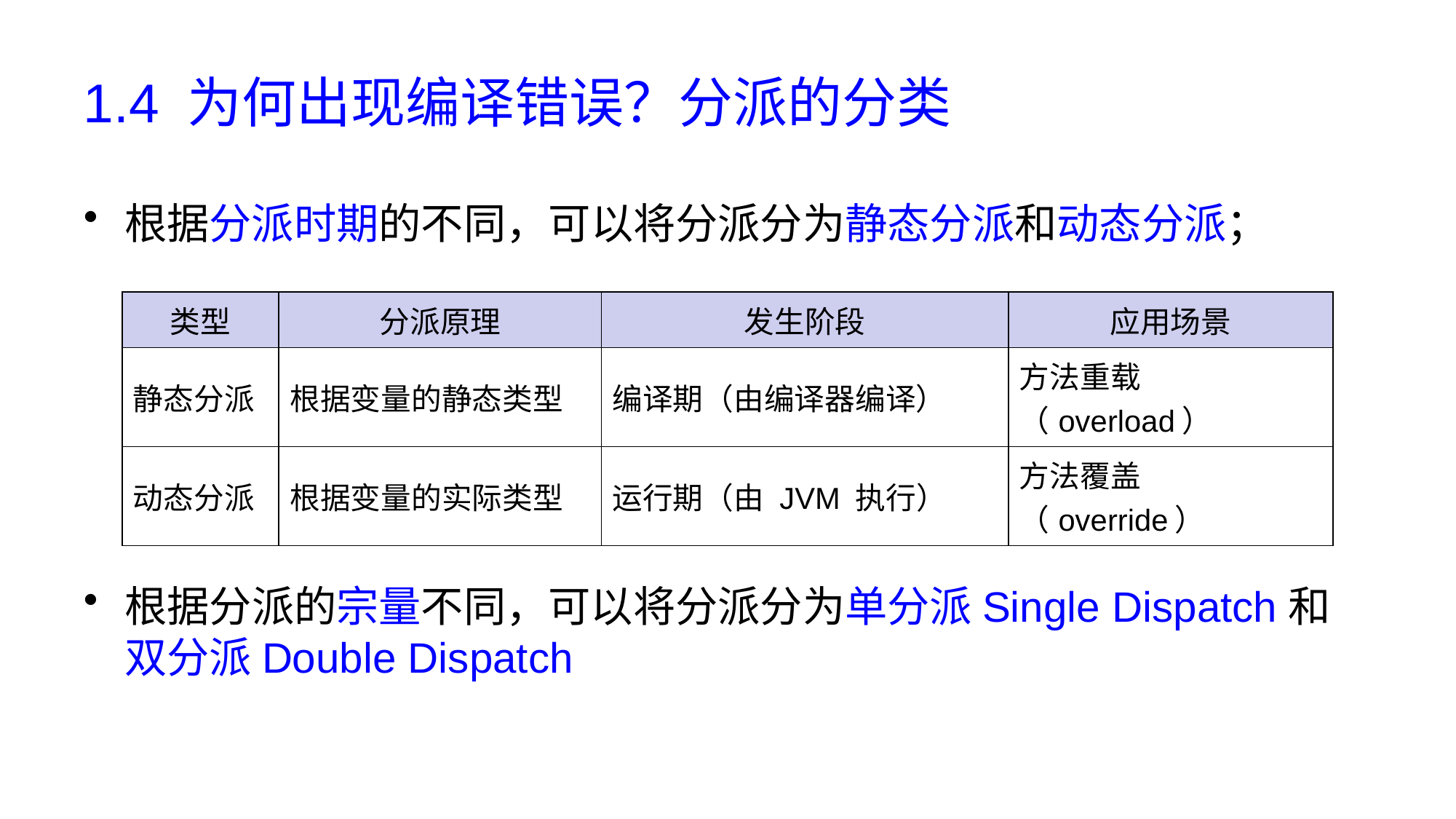

# 1.4 为何出现编译错误？分派的分类
根据分派时期的不同，可以将分派分为静态分派和动态分派；

根据分派的宗量不同，可以将分派分为单分派Single Dispatch和双分派Double Dispatch

| 类型 | 分派原理 | 发生阶段 | 应用场景 |
| --- | --- | --- | --- |
| 静态分派 | 根据变量的静态类型 | 编译期（由编译器编译） | 方法重载（overload） |
| 动态分派 | 根据变量的实际类型 | 运行期（由 JVM 执行） | 方法覆盖（override） |
18